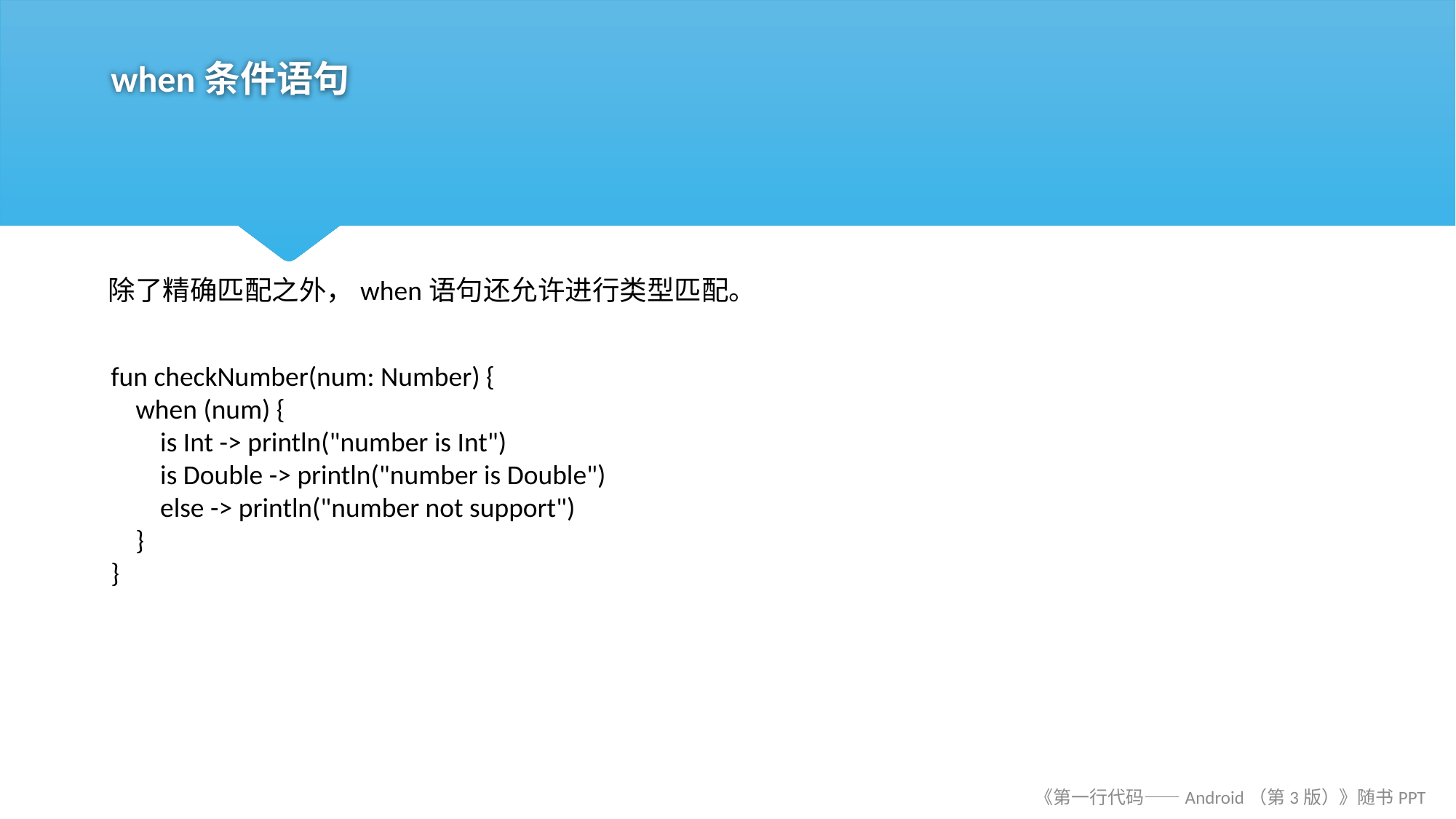

# when条件语句
除了精确匹配之外，when语句还允许进行类型匹配。
fun checkNumber(num: Number) {
    when (num) {
        is Int -> println("number is Int")
        is Double -> println("number is Double")
        else -> println("number not support")
    }
}